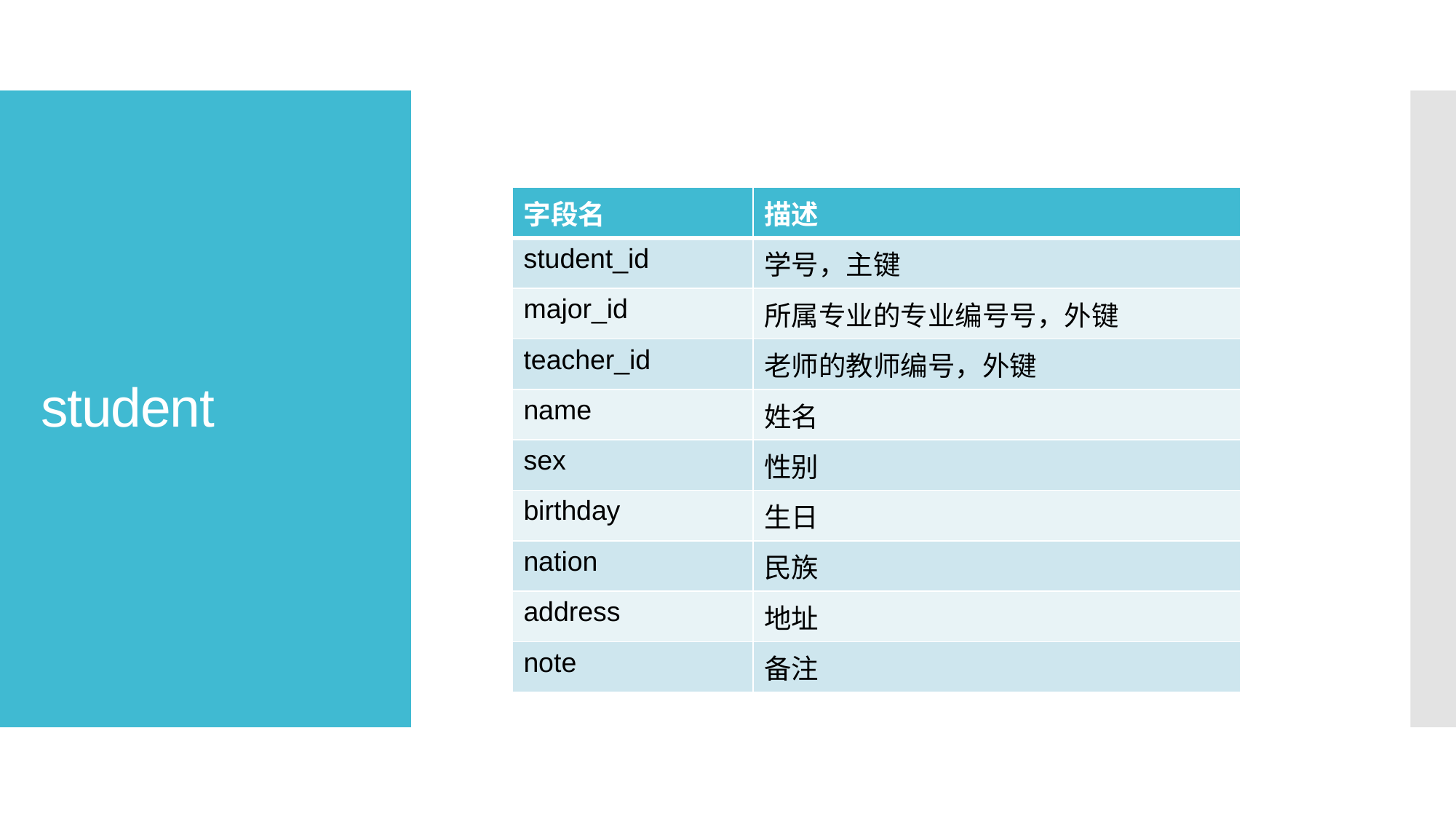

# student
| 字段名 | 描述 |
| --- | --- |
| student\_id | 学号，主键 |
| major\_id | 所属专业的专业编号号，外键 |
| teacher\_id | 老师的教师编号，外键 |
| name | 姓名 |
| sex | 性别 |
| birthday | 生日 |
| nation | 民族 |
| address | 地址 |
| note | 备注 |